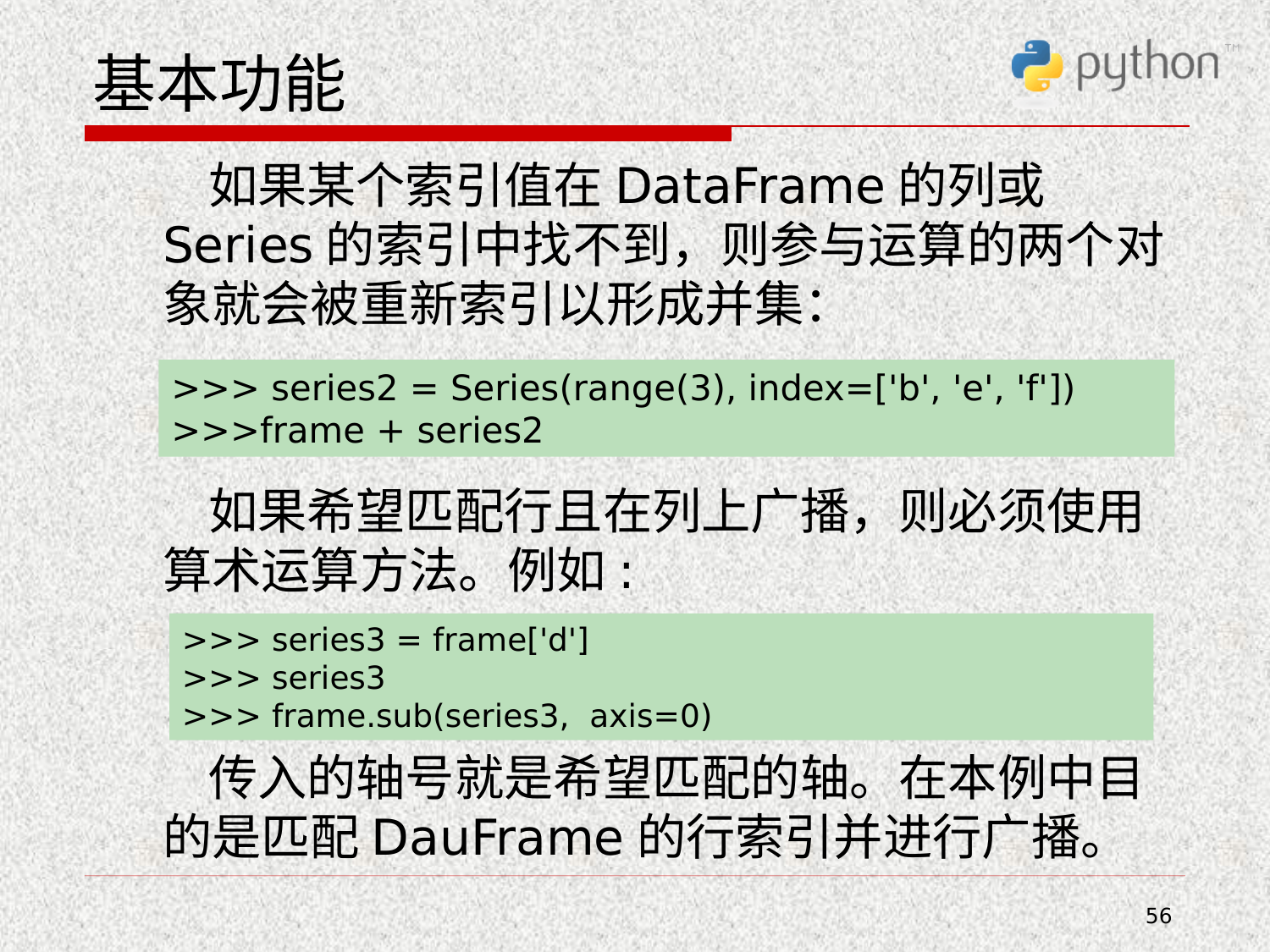

# 基本功能
         如果某个索引值在DataFrame的列或Series的索引中找不到，则参与运算的两个对象就会被重新索引以形成并集：

         如果希望匹配行且在列上广播，则必须使用算术运算方法。例如:

         传入的轴号就是希望匹配的轴。在本例中目的是匹配DauFrame的行索引并进行广播。

>>> series2 = Series(range(3), index=['b', 'e', 'f'])
>>>frame + series2
>>> series3 = frame['d']
>>> series3
>>> frame.sub(series3,  axis=0)
56